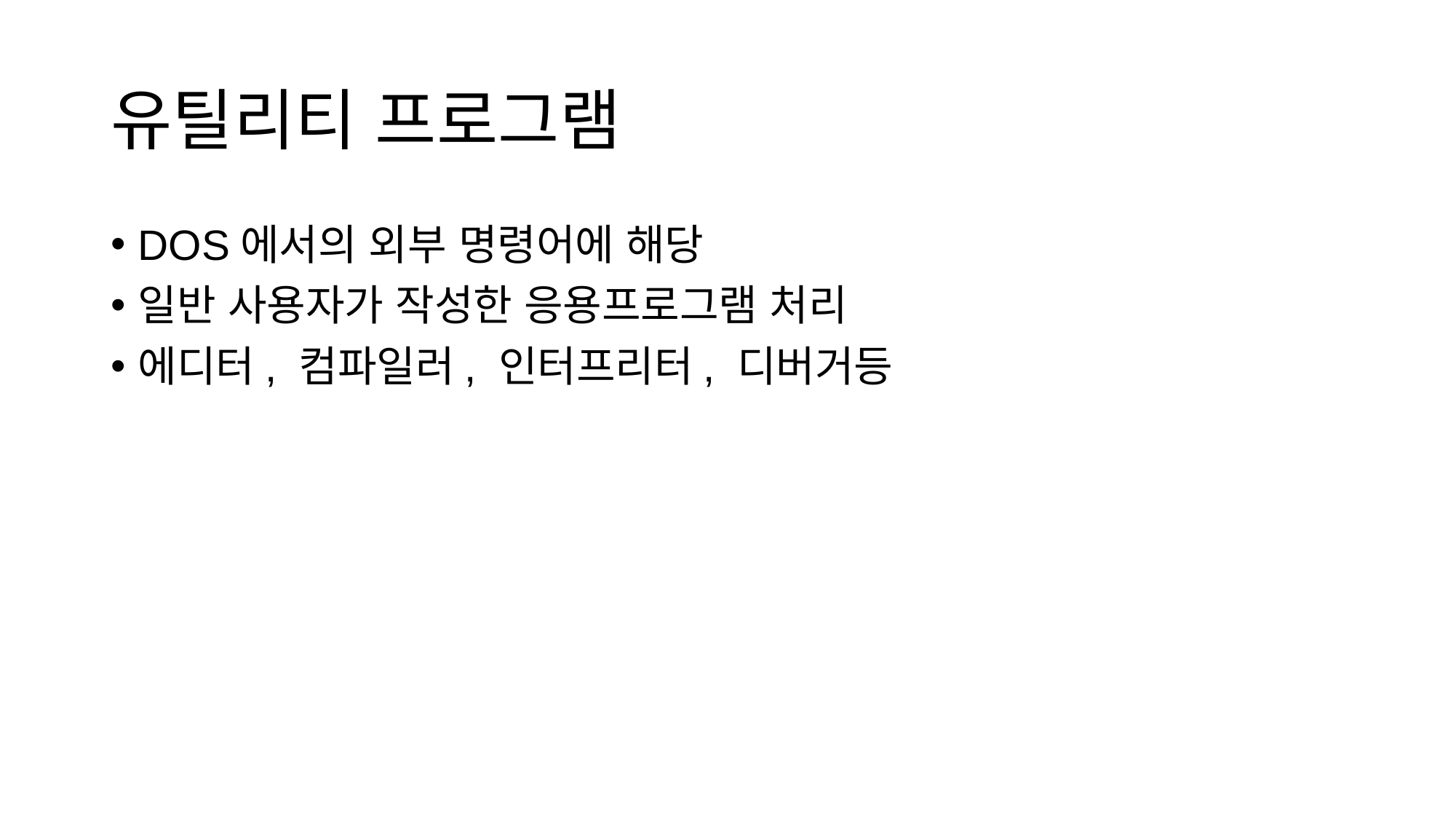

# 유틸리티 프로그램
DOS에서의 외부 명령어에 해당
일반 사용자가 작성한 응용프로그램 처리
에디터, 컴파일러, 인터프리터, 디버거등